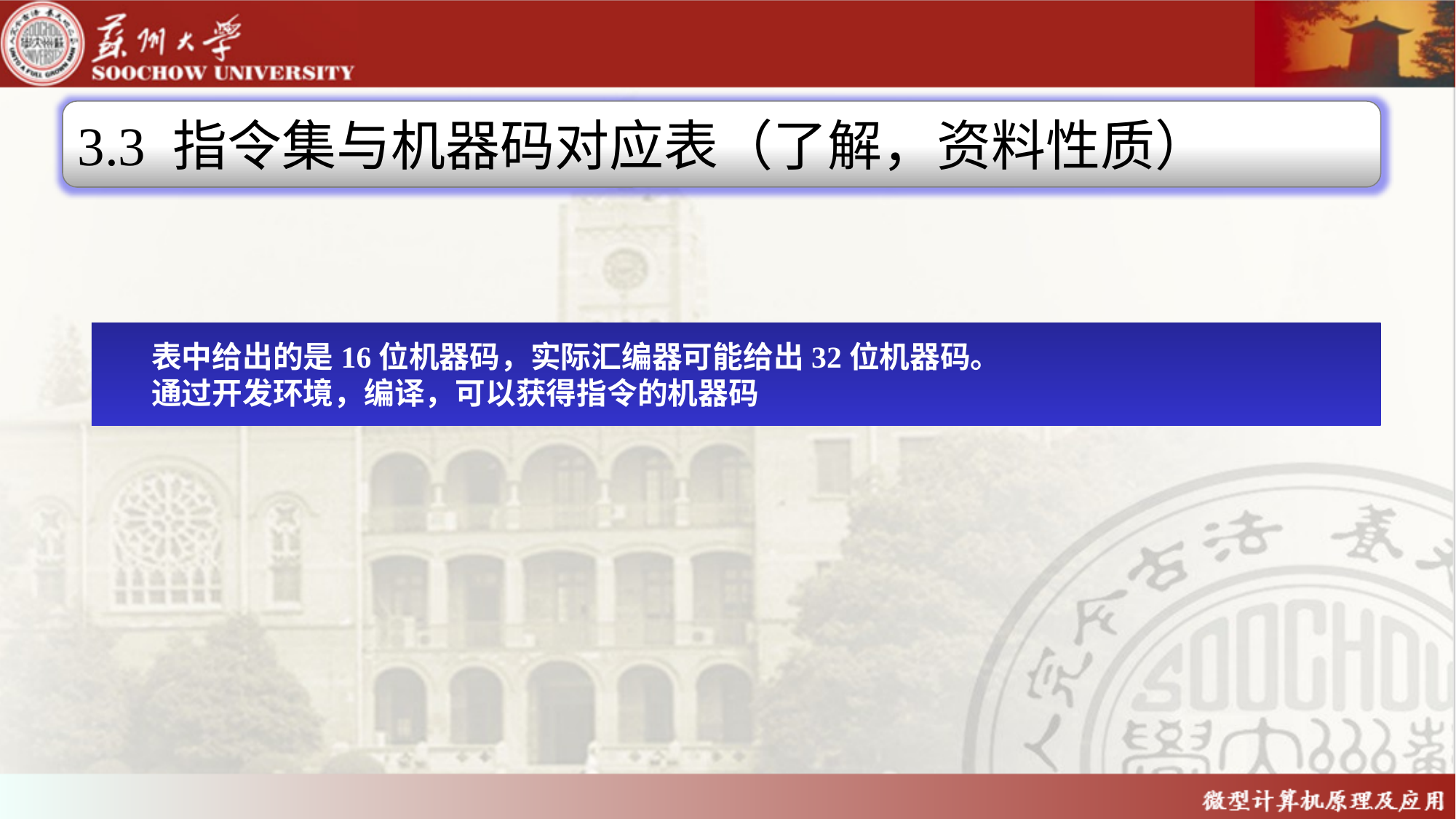

3.3 指令集与机器码对应表（了解，资料性质）
表中给出的是16位机器码，实际汇编器可能给出32位机器码。
通过开发环境，编译，可以获得指令的机器码